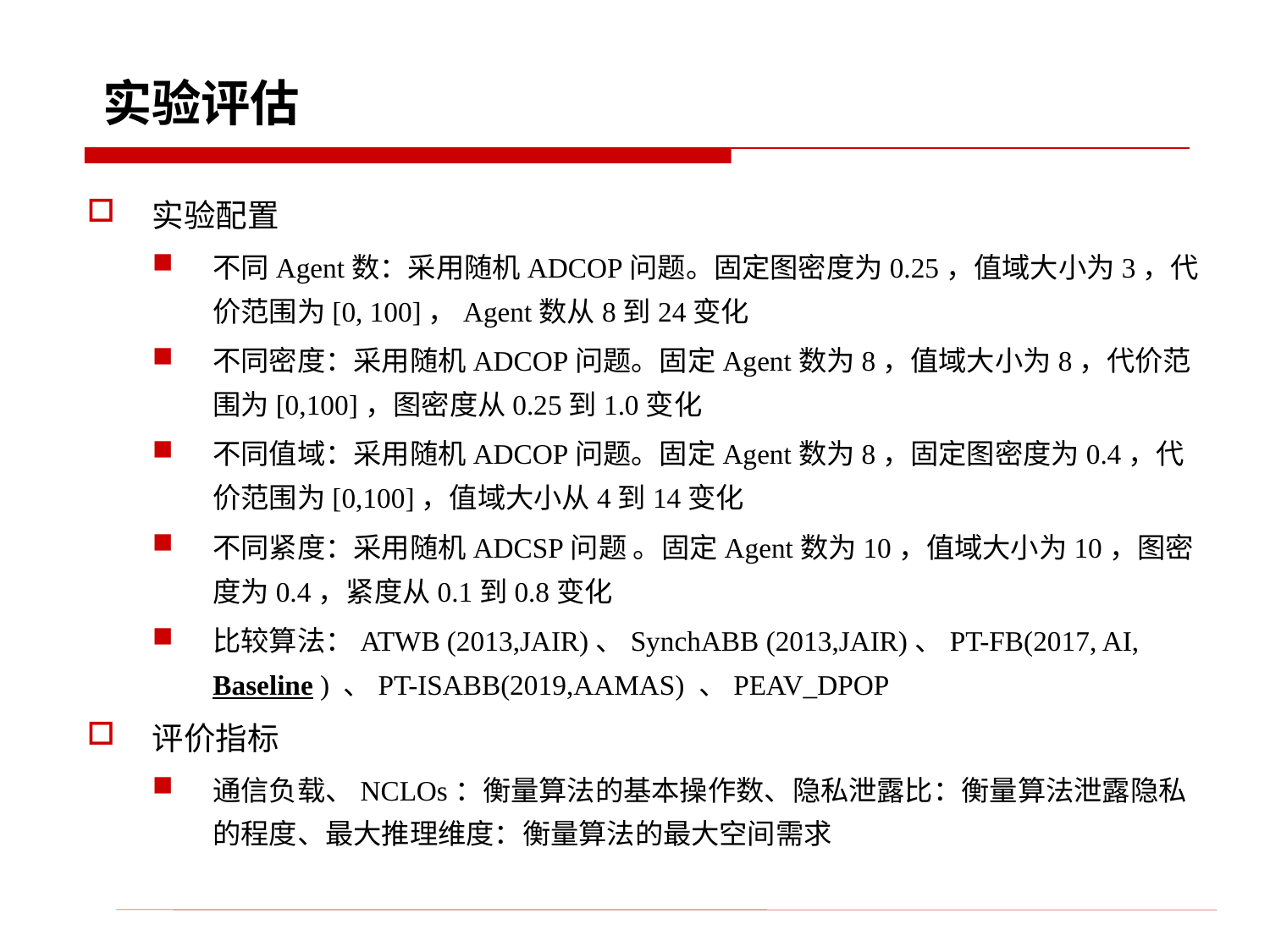

# 实验评估
实验配置
不同Agent数：采用随机ADCOP问题。固定图密度为0.25，值域大小为3，代价范围为[0, 100]，Agent数从8到24变化
不同密度：采用随机ADCOP问题。固定Agent数为8，值域大小为8，代价范围为[0,100]，图密度从0.25到1.0变化
不同值域：采用随机ADCOP问题。固定Agent数为8，固定图密度为0.4，代价范围为[0,100]，值域大小从4到14变化
不同紧度：采用随机ADCSP问题 。固定Agent数为10，值域大小为10，图密度为0.4，紧度从0.1到0.8变化
比较算法：ATWB (2013,JAIR)、SynchABB (2013,JAIR)、PT-FB(2017, AI, Baseline ) 、PT-ISABB(2019,AAMAS) 、PEAV_DPOP
评价指标
通信负载、NCLOs：衡量算法的基本操作数、隐私泄露比：衡量算法泄露隐私的程度、最大推理维度：衡量算法的最大空间需求